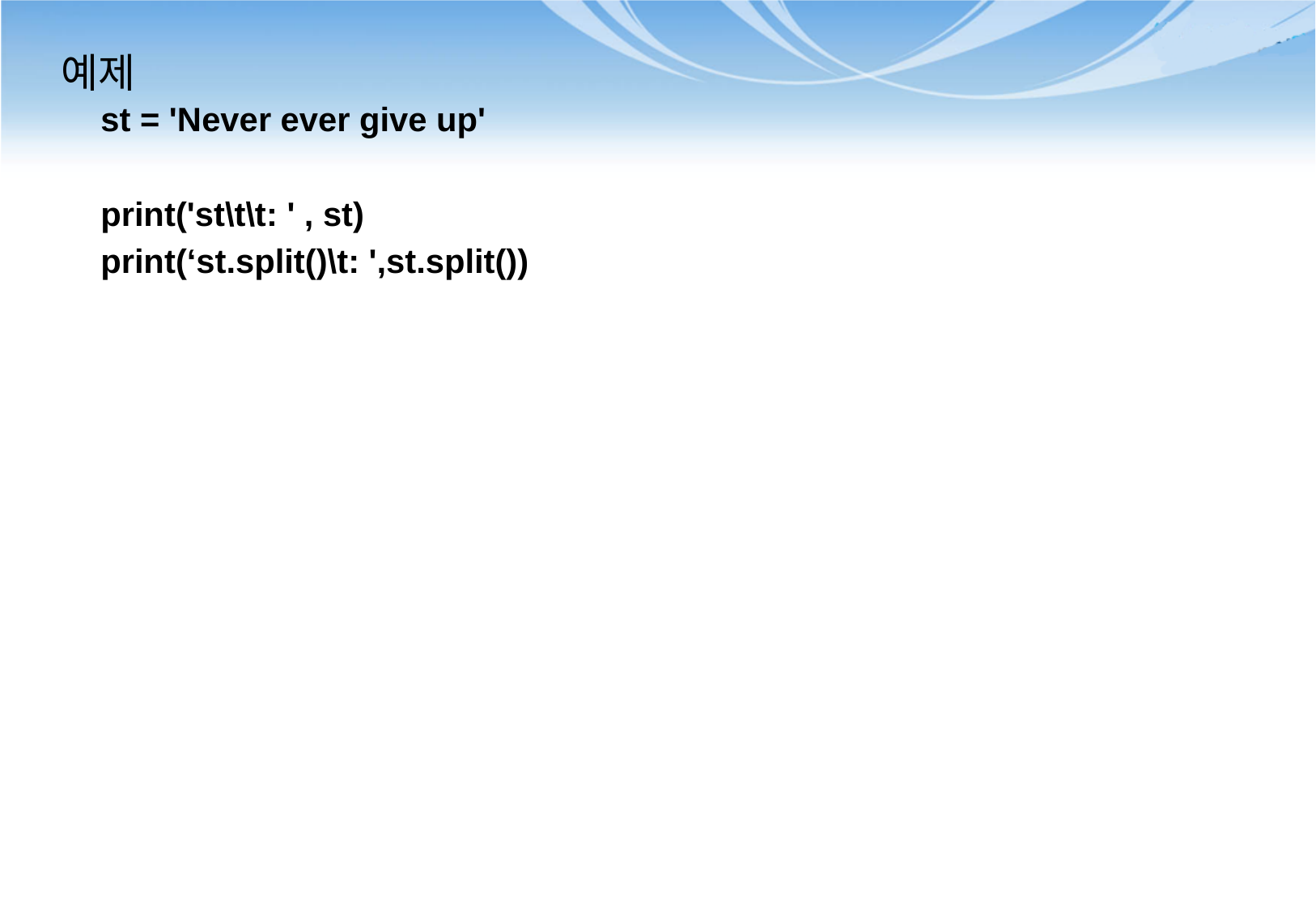

# 예제
st = 'Never ever give up'

print('st\t\t: ' , st)
print(‘st.split()\t: ',st.split())